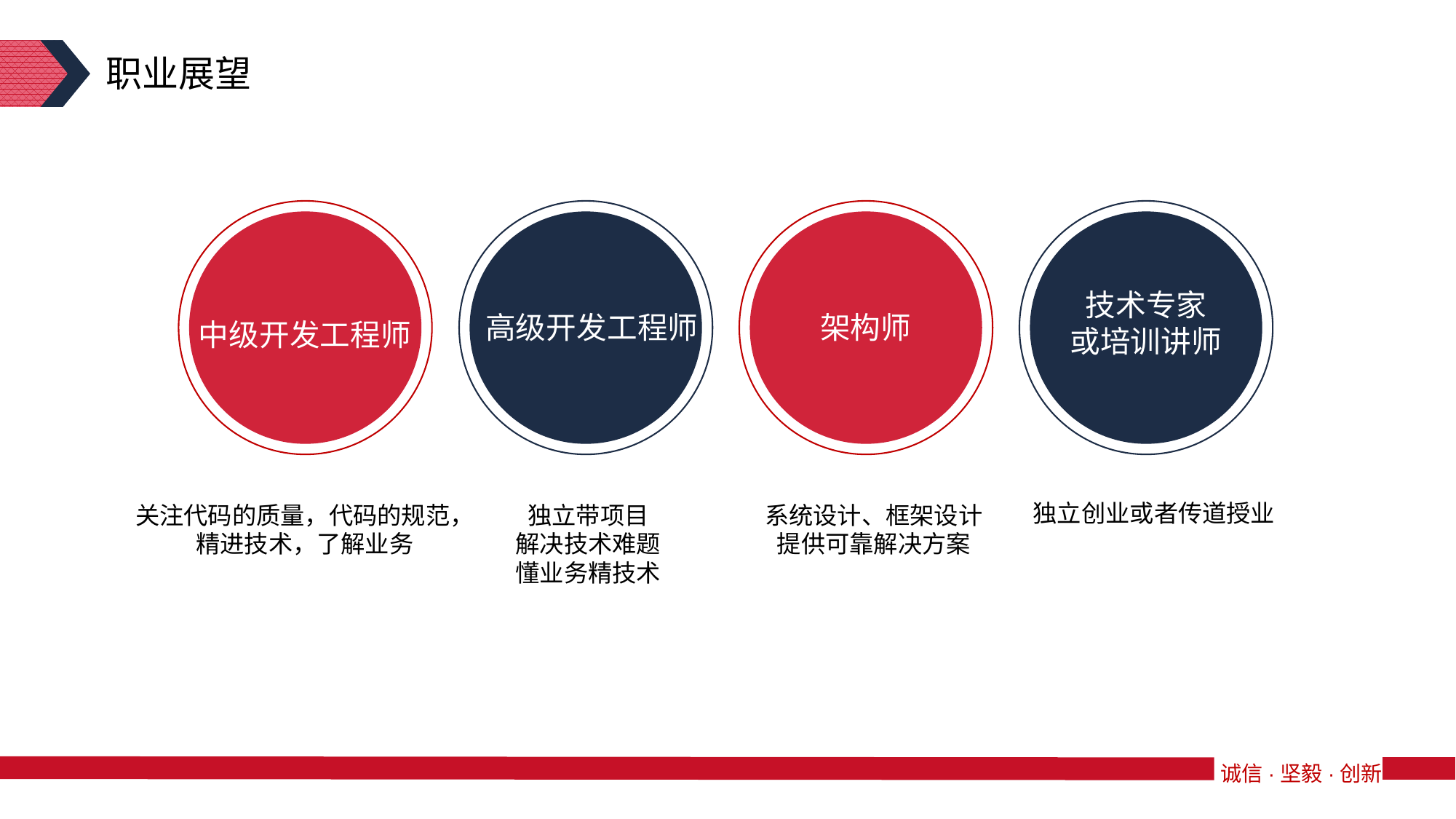

职业展望

中级开发工程师
关注代码的质量，代码的规范，
精进技术，了解业务

高级开发工程师
独立带项目
解决技术难题
懂业务精技术

架构师
系统设计、框架设计
提供可靠解决方案

技术专家
或培训讲师

独立创业或者传道授业
诚信·坚毅·创新